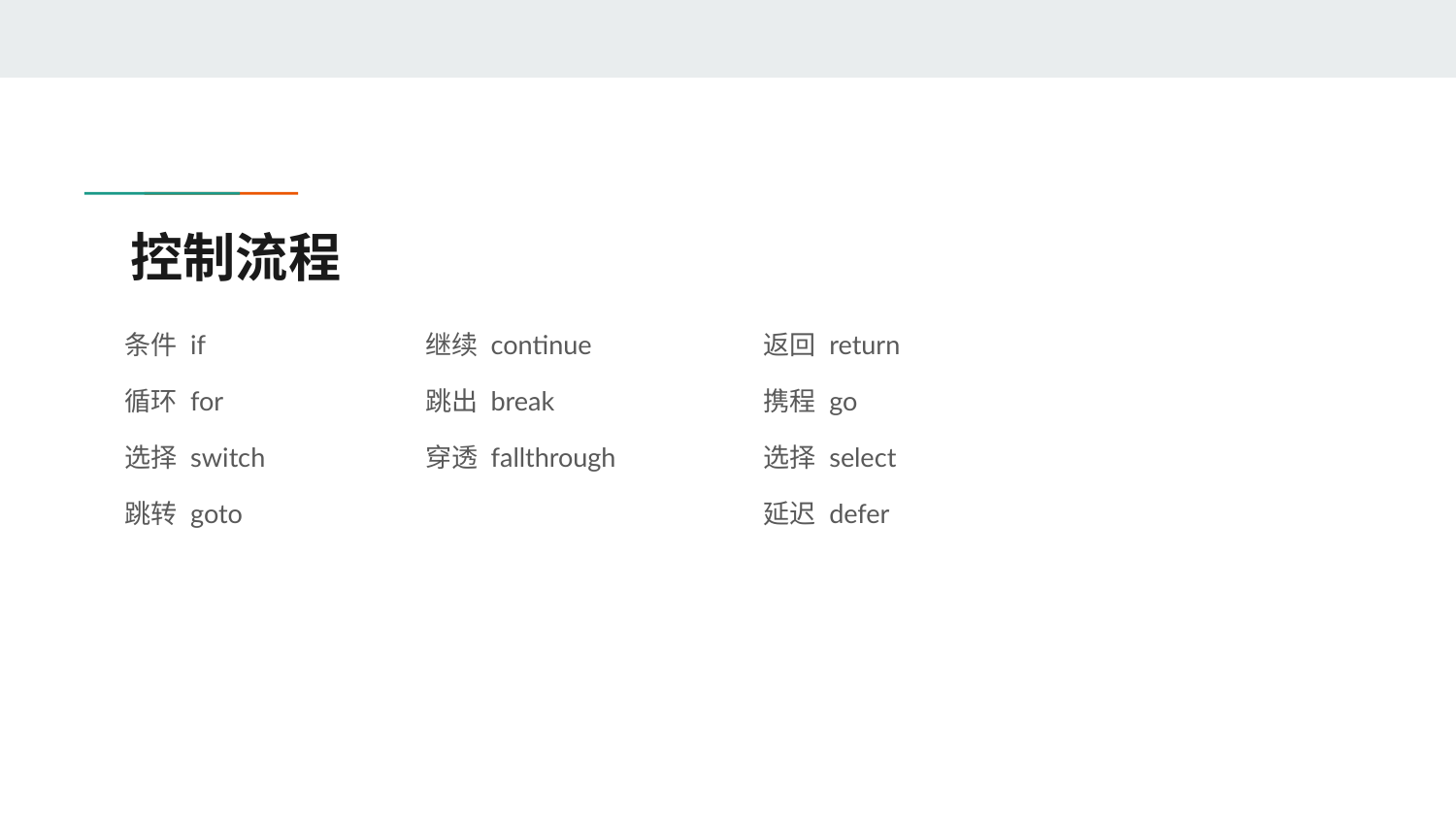

# 控制流程

条件 if
循环 for
选择 switch
跳转 goto

继续 continue
跳出 break
穿透 fallthrough
返回 return
携程 go
选择 select
延迟 defer